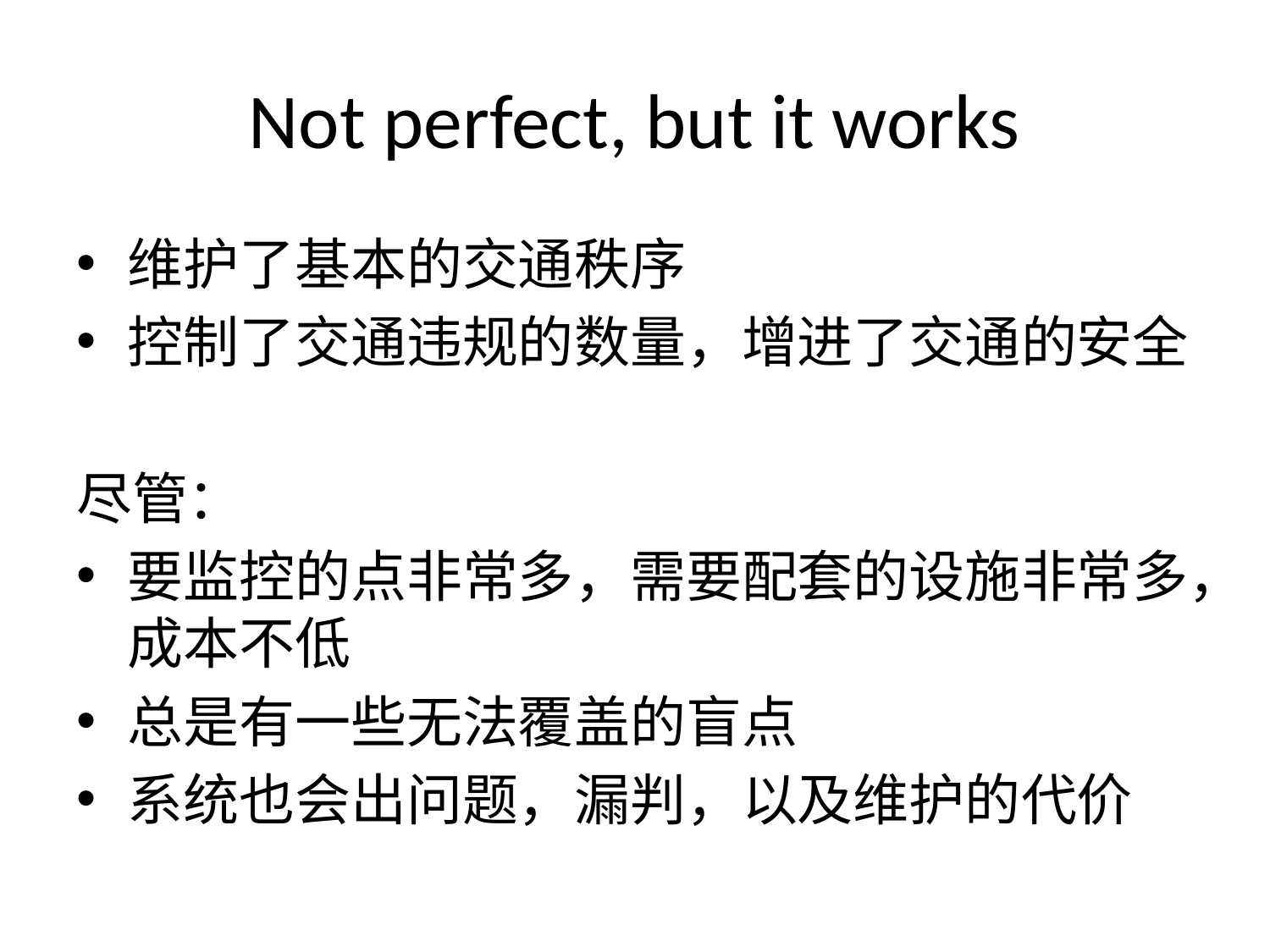

# Not perfect, but it works
维护了基本的交通秩序
控制了交通违规的数量，增进了交通的安全

尽管：
要监控的点非常多，需要配套的设施非常多，成本不低
总是有一些无法覆盖的盲点
系统也会出问题，漏判，以及维护的代价